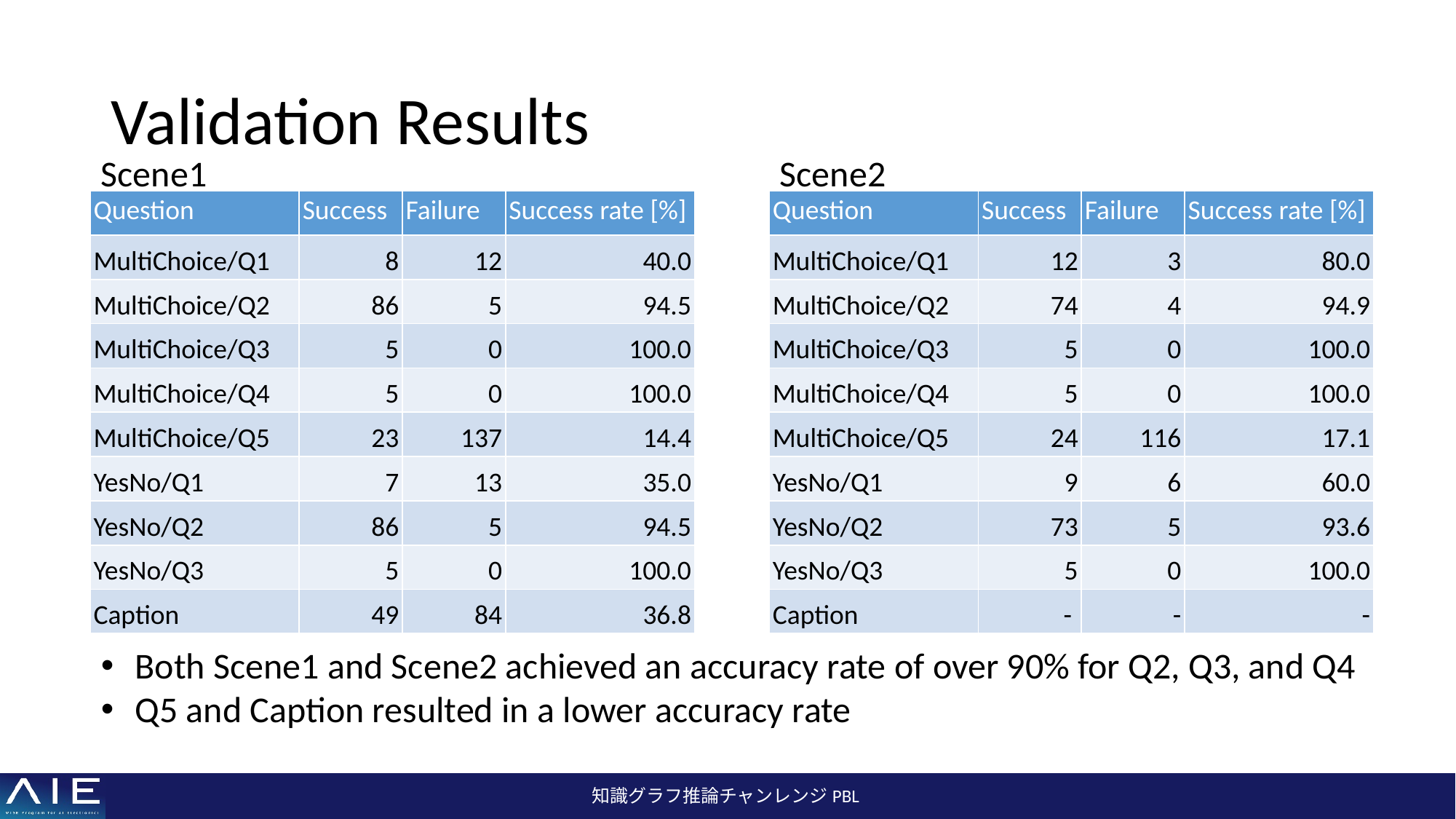

# Validation Results
Scene1
Scene2
| Question | Success | Failure | Success rate [%] |
| --- | --- | --- | --- |
| MultiChoice/Q1 | 8 | 12 | 40.0 |
| MultiChoice/Q2 | 86 | 5 | 94.5 |
| MultiChoice/Q3 | 5 | 0 | 100.0 |
| MultiChoice/Q4 | 5 | 0 | 100.0 |
| MultiChoice/Q5 | 23 | 137 | 14.4 |
| YesNo/Q1 | 7 | 13 | 35.0 |
| YesNo/Q2 | 86 | 5 | 94.5 |
| YesNo/Q3 | 5 | 0 | 100.0 |
| Caption | 49 | 84 | 36.8 |
| Question | Success | Failure | Success rate [%] |
| --- | --- | --- | --- |
| MultiChoice/Q1 | 12 | 3 | 80.0 |
| MultiChoice/Q2 | 74 | 4 | 94.9 |
| MultiChoice/Q3 | 5 | 0 | 100.0 |
| MultiChoice/Q4 | 5 | 0 | 100.0 |
| MultiChoice/Q5 | 24 | 116 | 17.1 |
| YesNo/Q1 | 9 | 6 | 60.0 |
| YesNo/Q2 | 73 | 5 | 93.6 |
| YesNo/Q3 | 5 | 0 | 100.0 |
| Caption | - | - | - |
Both Scene1 and Scene2 achieved an accuracy rate of over 90% for Q2, Q3, and Q4
Q5 and Caption resulted in a lower accuracy rate
知識グラフ推論チャンレンジPBL